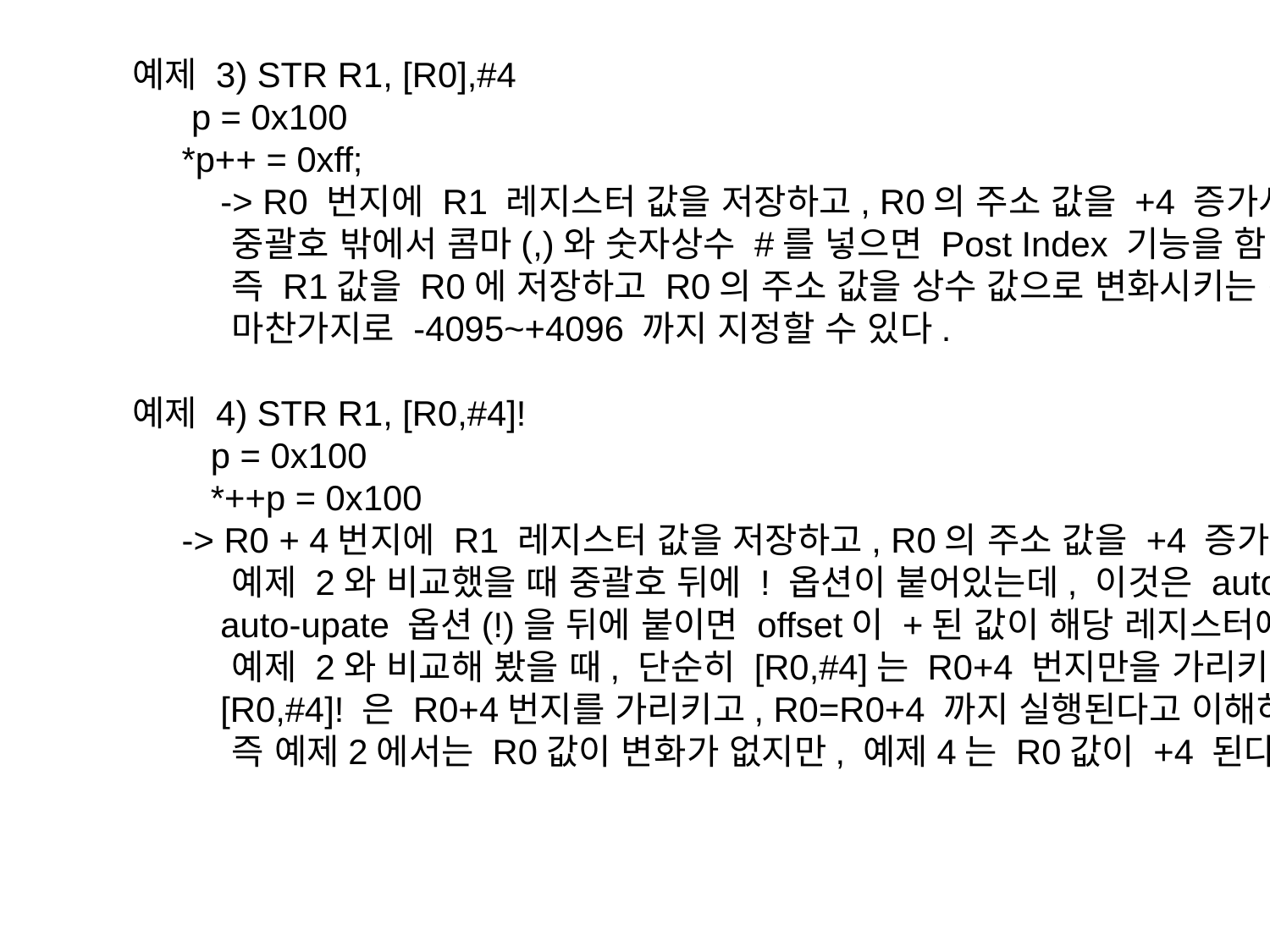

예제 3) STR R1, [R0],#4
           p = 0x100
          *p++ = 0xff;
              -> R0 번지에 R1 레지스터 값을 저장하고, R0의 주소 값을 +4 증가시킨다.
              중괄호 밖에서 콤마(,)와 숫자상수 #를 넣으면 Post Index 기능을 함.
              즉 R1값을 R0에 저장하고 R0의 주소 값을 상수 값으로 변화시키는 것임
              마찬가지로 -4095~+4096 까지 지정할 수 있다.

    예제 4) STR R1, [R0,#4]!
             p = 0x100
             *++p = 0x100
          -> R0 + 4번지에 R1 레지스터 값을 저장하고, R0의 주소 값을 +4 증가시킨다.
              예제 2와 비교했을 때 중괄호 뒤에 ! 옵션이 붙어있는데, 이것은 auto-update 옵션이다.
              auto-upate 옵션(!)을 뒤에 붙이면 offset이 +된 값이 해당 레지스터에 저장된다.
              예제 2와 비교해 봤을 때, 단순히 [R0,#4]는 R0+4 번지만을 가리키는 것으로 끝나지만,
              [R0,#4]! 은 R0+4번지를 가리키고, R0=R0+4 까지 실행된다고 이해하면 된다.
              즉 예제2에서는 R0값이 변화가 없지만, 예제4는 R0값이 +4 된다.